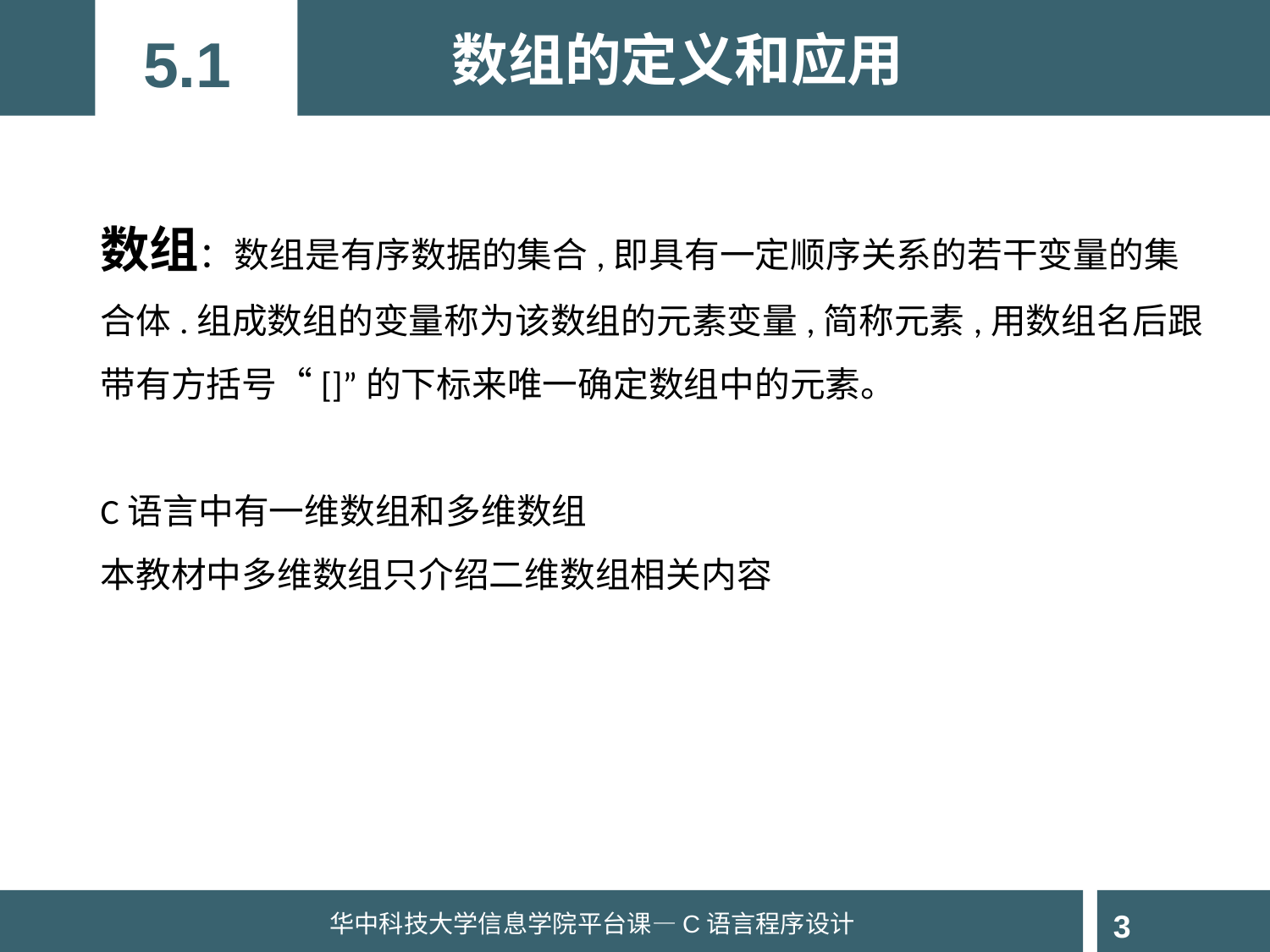

数组的定义和应用
5.1
数组：数组是有序数据的集合,即具有一定顺序关系的若干变量的集合体.组成数组的变量称为该数组的元素变量,简称元素,用数组名后跟带有方括号“[]”的下标来唯一确定数组中的元素。

C语言中有一维数组和多维数组
本教材中多维数组只介绍二维数组相关内容